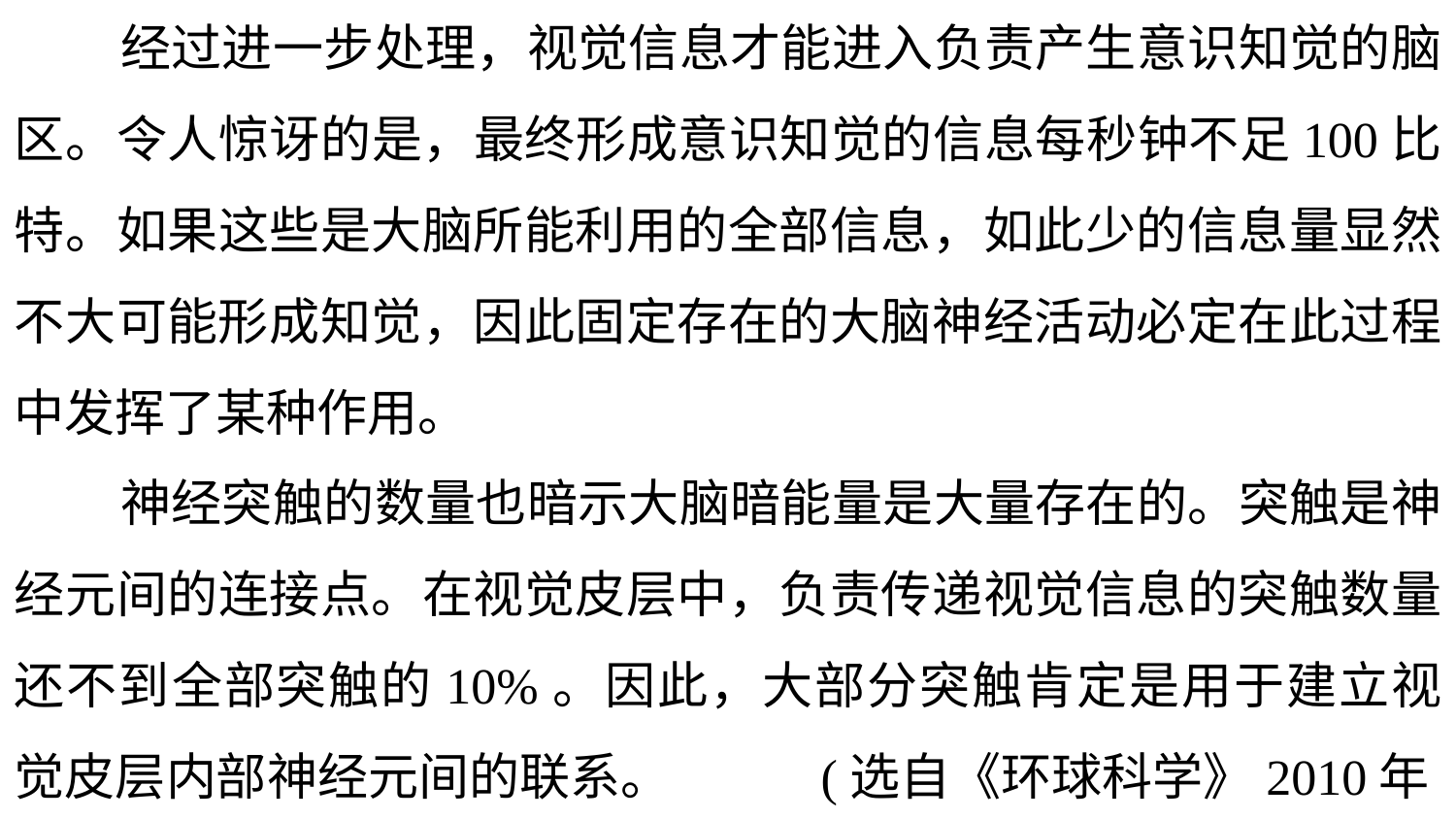

经过进一步处理，视觉信息才能进入负责产生意识知觉的脑区。令人惊讶的是，最终形成意识知觉的信息每秒钟不足100比特。如果这些是大脑所能利用的全部信息，如此少的信息量显然不大可能形成知觉，因此固定存在的大脑神经活动必定在此过程中发挥了某种作用。
        神经突触的数量也暗示大脑暗能量是大量存在的。突触是神经元间的连接点。在视觉皮层中，负责传递视觉信息的突触数量还不到全部突触的10%。因此，大部分突触肯定是用于建立视觉皮层内部神经元间的联系。            (选自《环球科学》2010年4月)